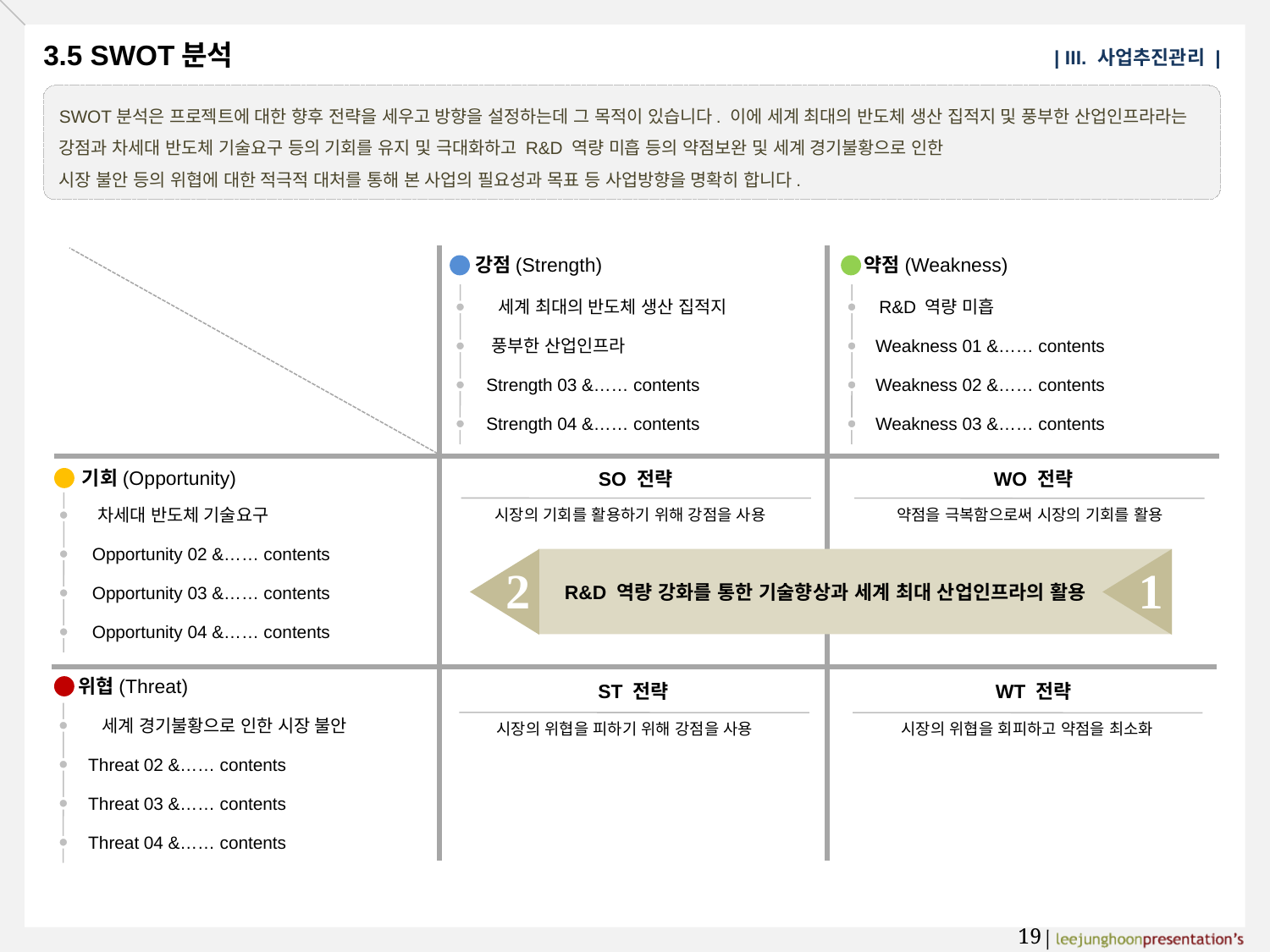

강점(Strength)
약점(Weakness)

세계 최대의 반도체 생산 집적지
풍부한 산업인프라
Strength 03 &…… contents
Strength 04 &…… contents

R&D 역량 미흡
Weakness 01 &…… contents
Weakness 02 &…… contents
Weakness 03 &…… contents
기회(Opportunity)
SO 전략
WO 전략

차세대 반도체 기술요구
Opportunity 02 &…… contents
Opportunity 03 &…… contents
Opportunity 04 &…… contents
약점을 극복함으로써 시장의 기회를 활용
시장의 기회를 활용하기 위해 강점을 사용

2
1

R&D 역량 강화를 통한 기술향상과 세계 최대 산업인프라의 활용
위협(Threat)
ST 전략
WT 전략

세계 경기불황으로 인한 시장 불안
Threat 02 &…… contents
Threat 03 &…… contents
Threat 04 &…… contents
시장의 위협을 회피하고 약점을 최소화
시장의 위협을 피하기 위해 강점을 사용